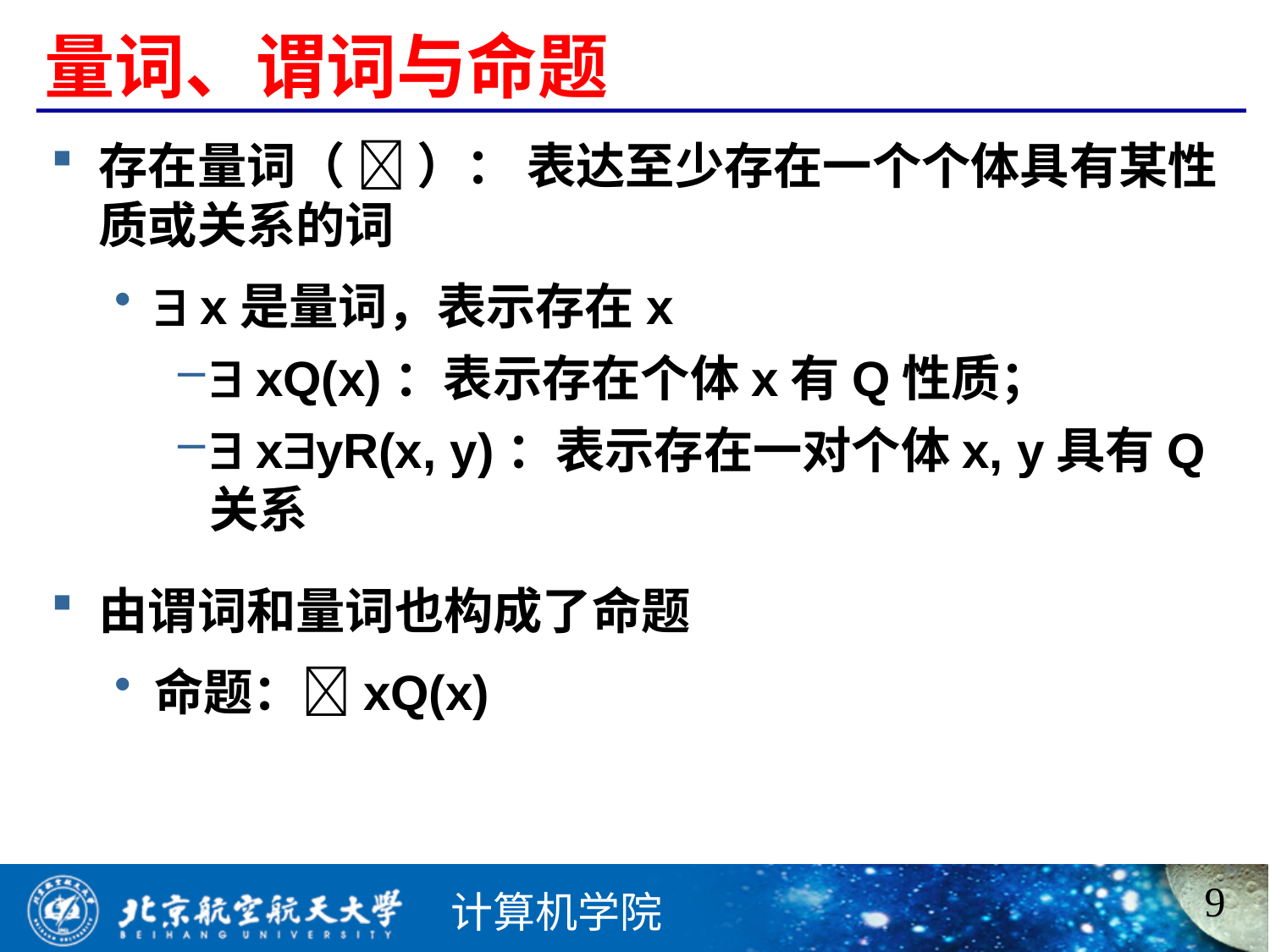

# 量词、谓词与命题
存在量词（ ∃ ）： 表达至少存在一个个体具有某性质或关系的词
∃ x是量词，表示存在x
∃ xQ(x)：表示存在个体x有Q性质；
∃ x∃yR(x, y)：表示存在一对个体x, y具有Q关系
由谓词和量词也构成了命题
命题：∀xQ(x)